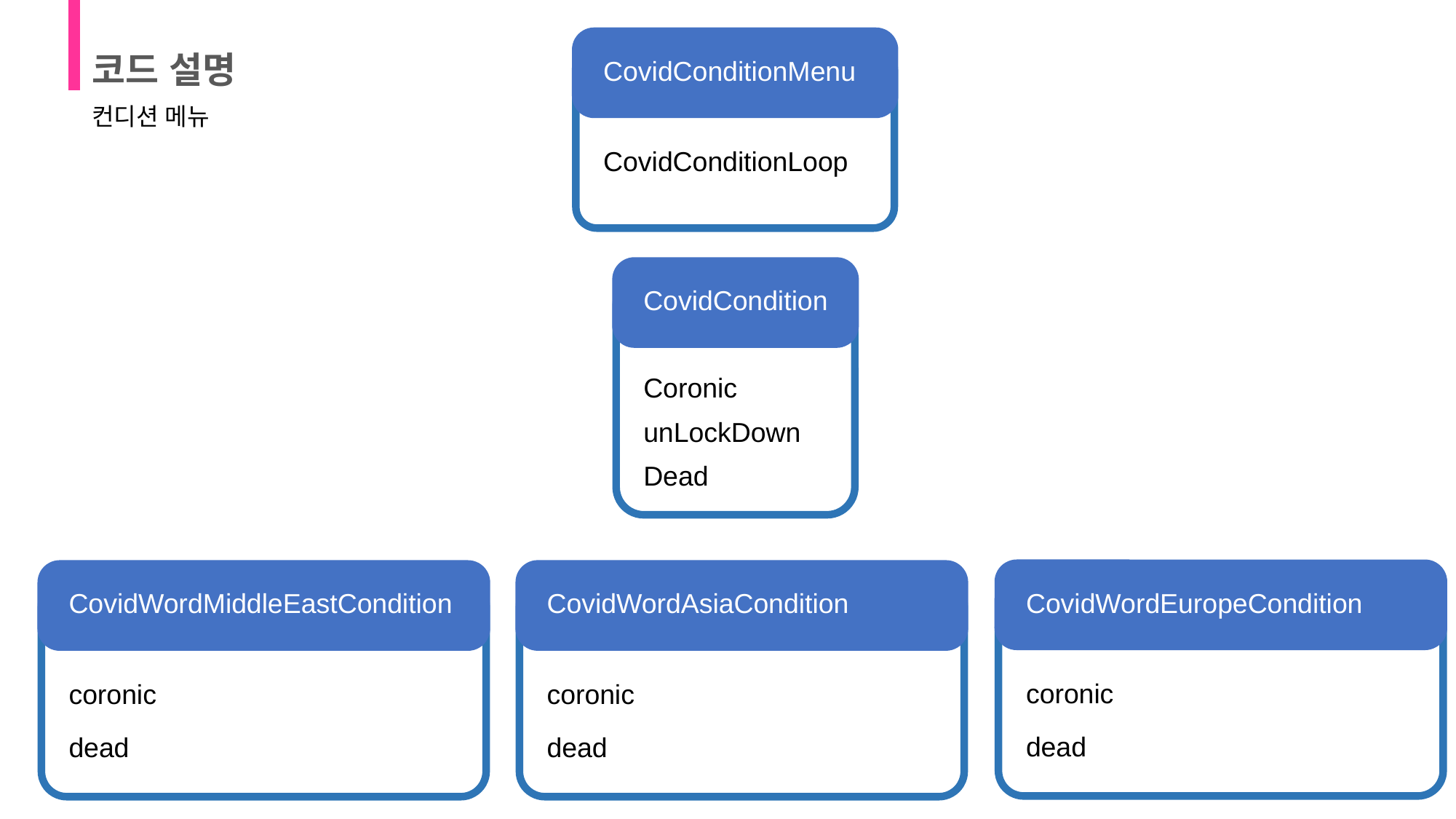

코드 설명

CovidConditionMenu
컨디션 메뉴
CovidConditionLoop

CovidCondition
Coronic
unLockDown
Dead

CovidWordEuropeCondition

CovidWordAsiaCondition

CovidWordMiddleEastCondition
coronic
coronic
coronic
dead
dead
dead